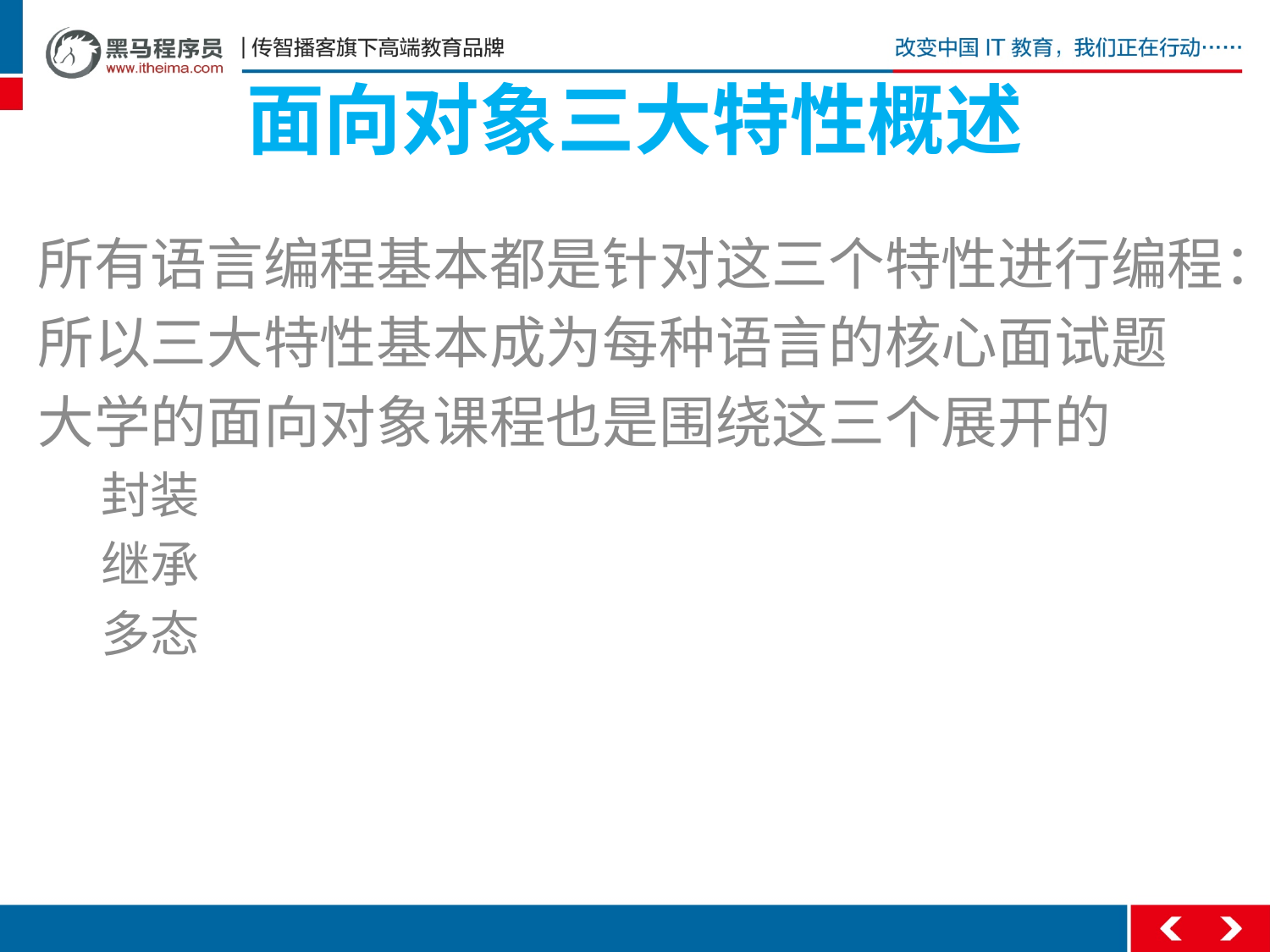

# 面向对象三大特性概述
所有语言编程基本都是针对这三个特性进行编程：
所以三大特性基本成为每种语言的核心面试题
大学的面向对象课程也是围绕这三个展开的
封装
继承
多态